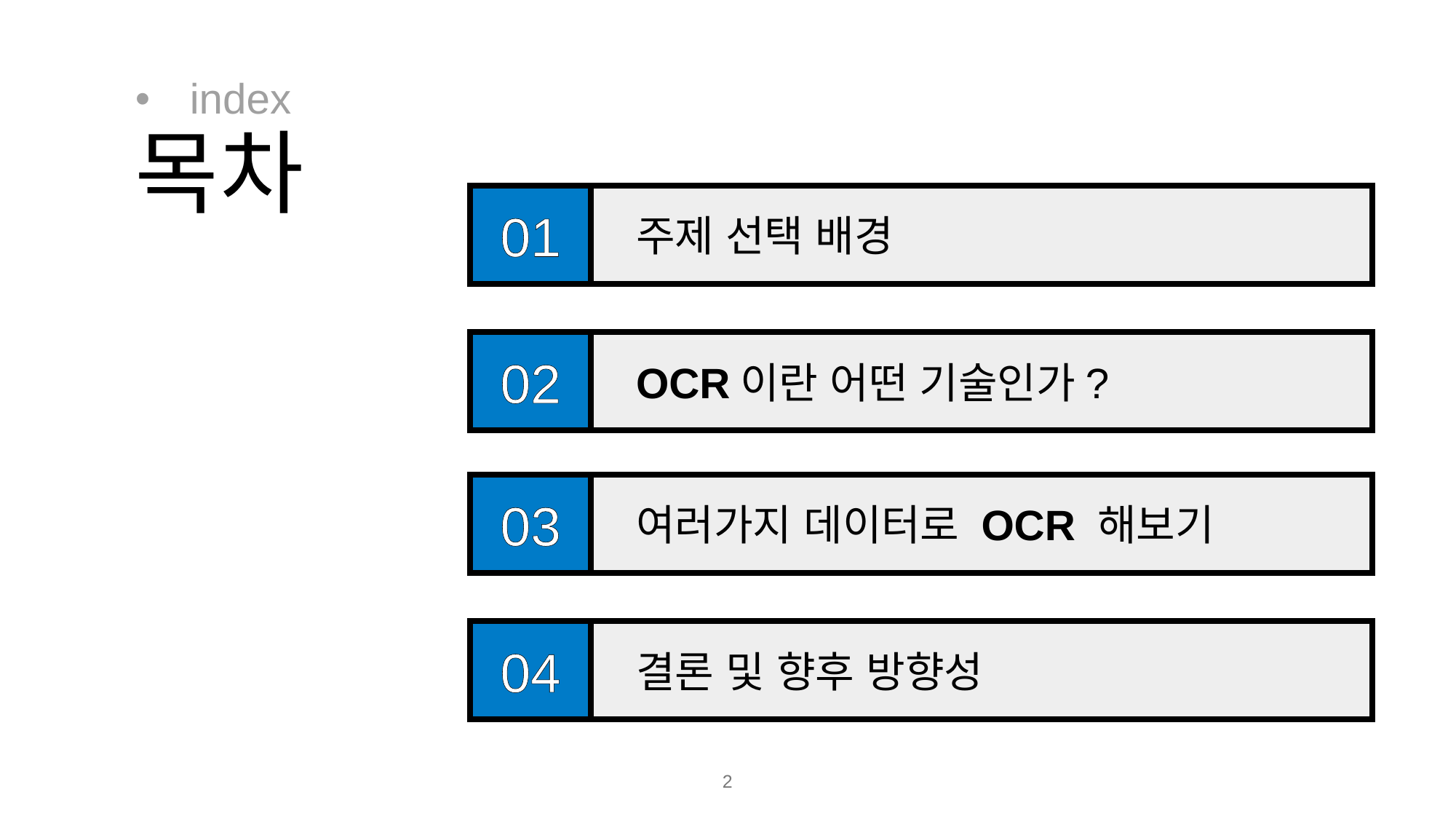

index
목차
01
주제 선택 배경
02
OCR이란 어떤 기술인가?
03
여러가지 데이터로 OCR 해보기
04
결론 및 향후 방향성
2